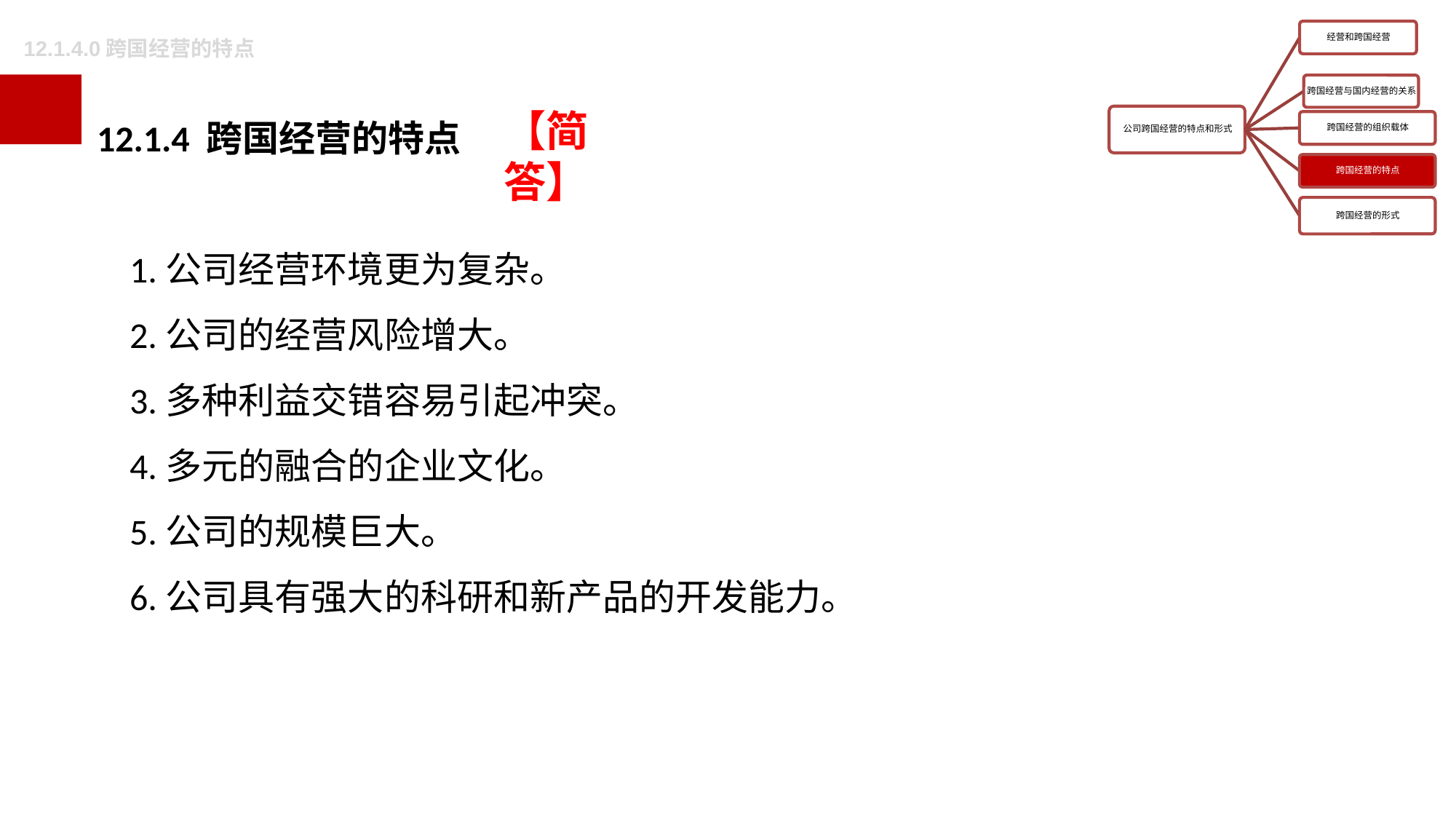

公司跨国经营的特点和形式

经营和跨国经营

跨国经营与国内经营的关系

跨国经营的组织载体

跨国经营的特点

跨国经营的形式
12.1.4.0跨国经营的特点
12.1.4 跨国经营的特点

    1.公司经营环境更为复杂。
    2.公司的经营风险增大。
    3.多种利益交错容易引起冲突。
    4.多元的融合的企业文化。
    5.公司的规模巨大。
    6.公司具有强大的科研和新产品的开发能力。
【简答】